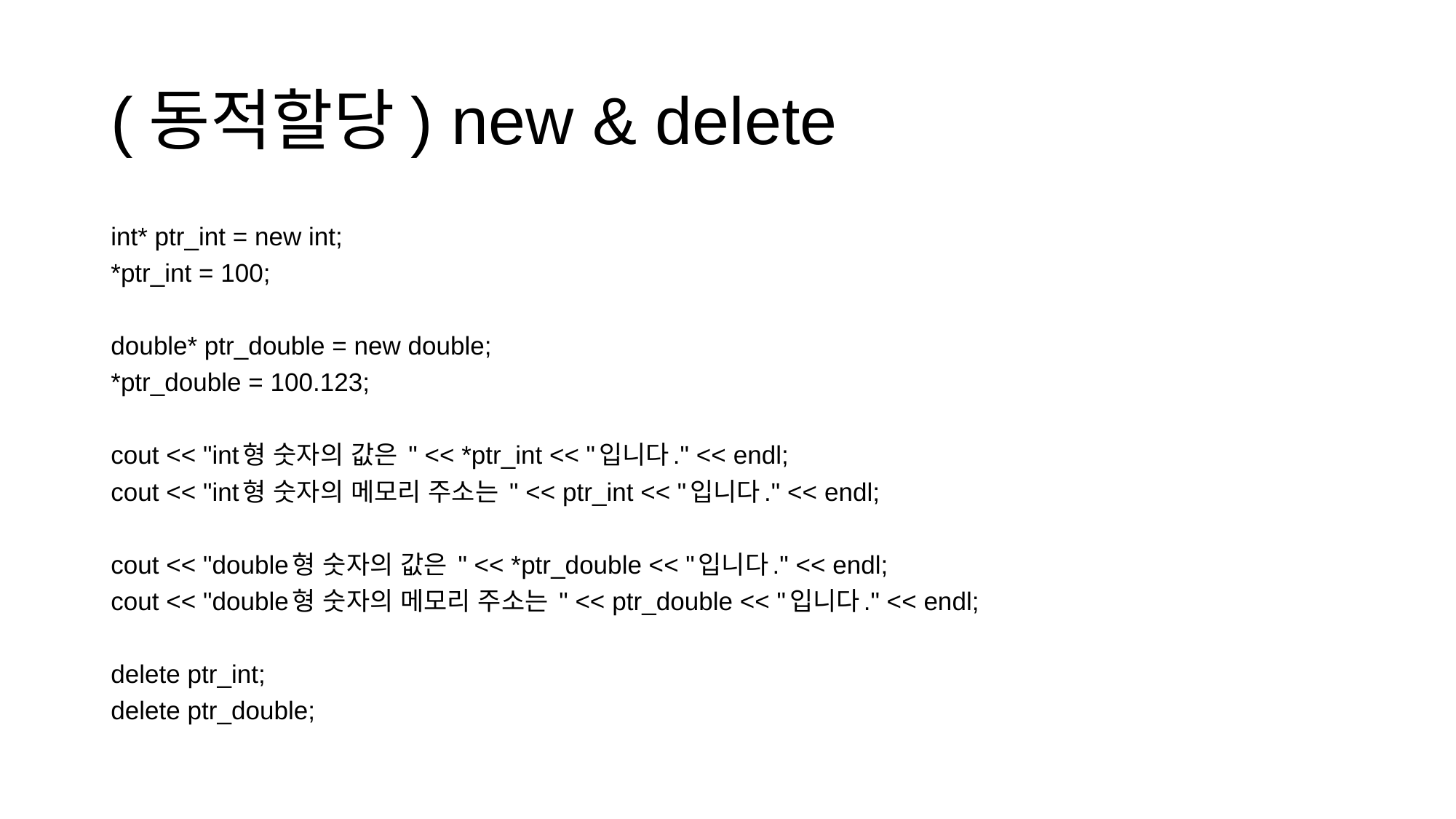

# (동적할당) new & delete
int* ptr_int = new int;
*ptr_int = 100;

double* ptr_double = new double;
*ptr_double = 100.123;

cout << "int형 숫자의 값은 " << *ptr_int << "입니다." << endl;
cout << "int형 숫자의 메모리 주소는 " << ptr_int << "입니다." << endl;

cout << "double형 숫자의 값은 " << *ptr_double << "입니다." << endl;
cout << "double형 숫자의 메모리 주소는 " << ptr_double << "입니다." << endl;

delete ptr_int;
delete ptr_double;